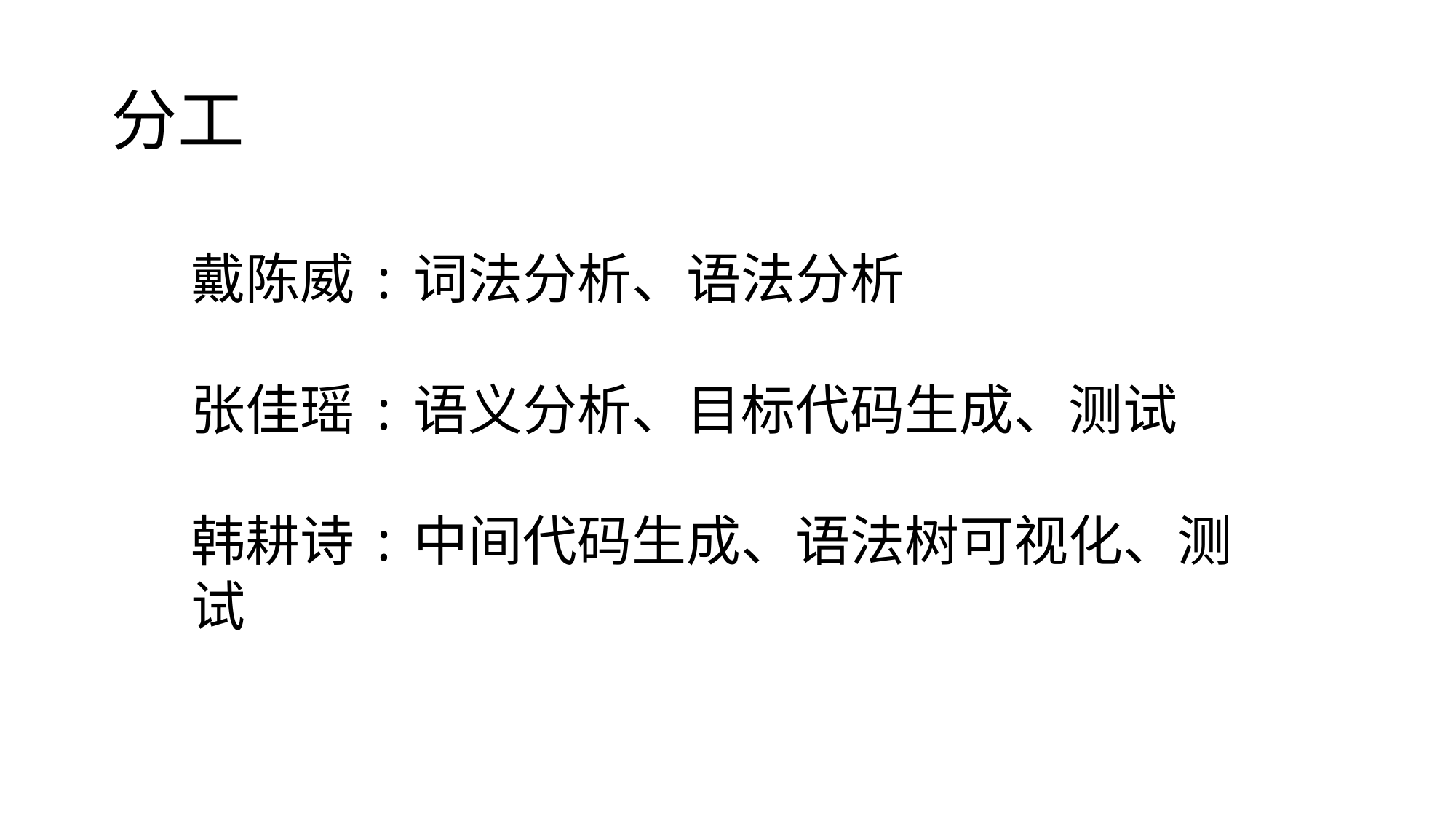

# 分工
戴陈威:词法分析、语法分析

张佳瑶:语义分析、目标代码生成、测试

韩耕诗:中间代码生成、语法树可视化、测试